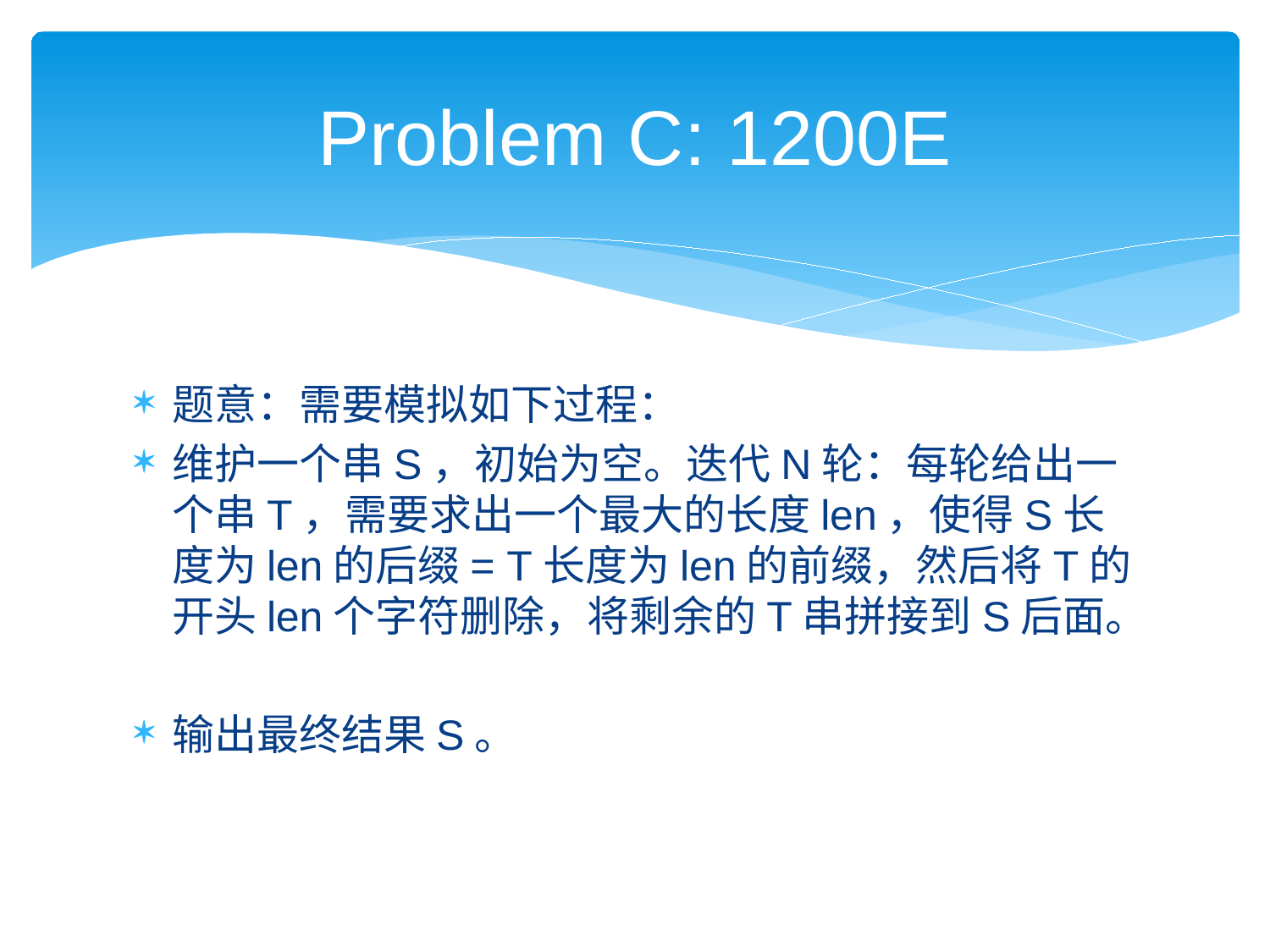

# Problem C: 1200E
题意：需要模拟如下过程：
维护一个串S，初始为空。迭代N轮：每轮给出一个串T，需要求出一个最大的长度len，使得S长度为len的后缀= T长度为len的前缀，然后将T的开头len个字符删除，将剩余的T串拼接到S后面。

输出最终结果S。